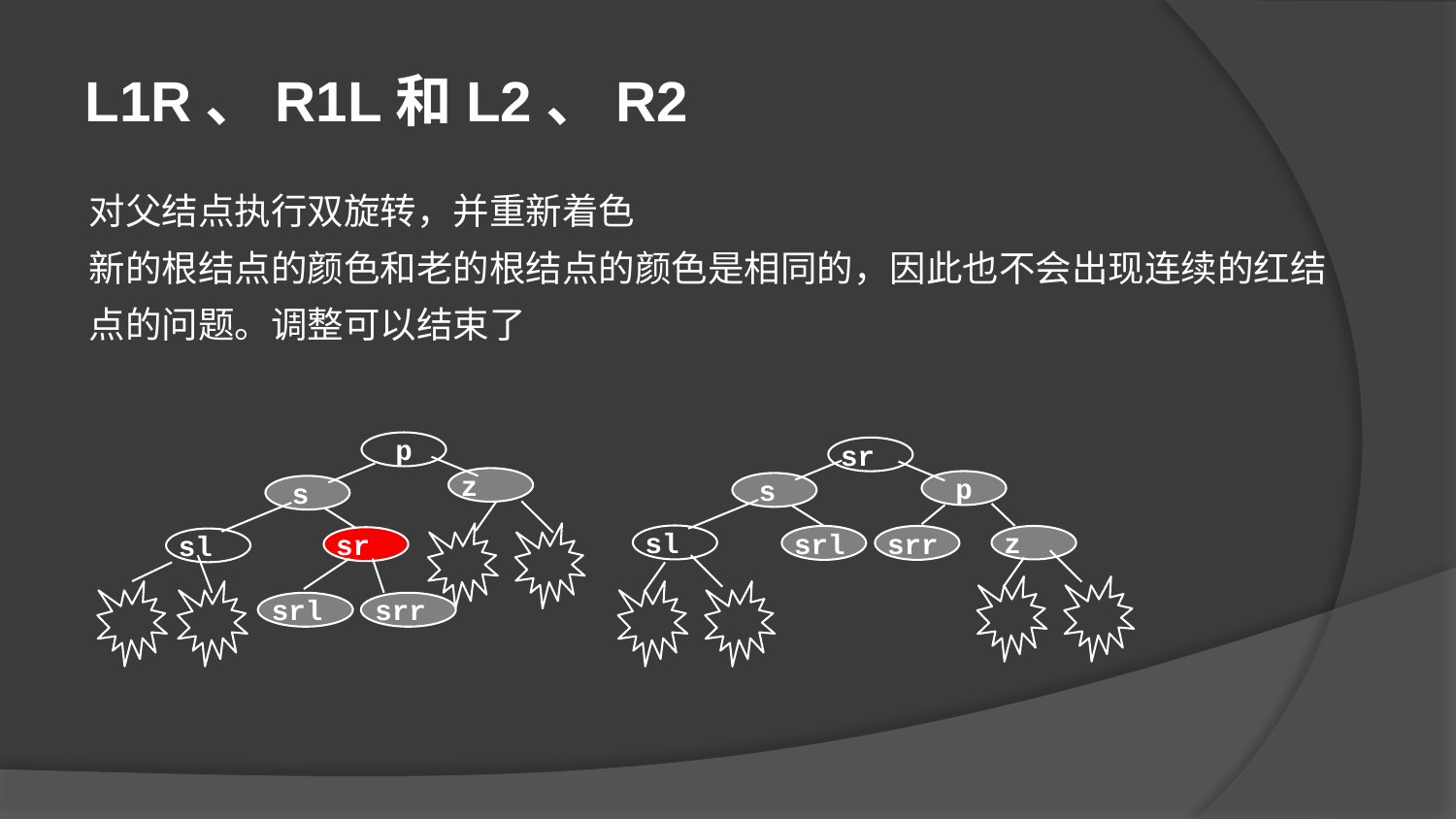

L1R、R1L和L2、R2
对父结点执行双旋转，并重新着色
新的根结点的颜色和老的根结点的颜色是相同的，因此也不会出现连续的红结点的问题。调整可以结束了
p
sr

z
p
s
s

sl
srl
srr
z
sr
sl

srl
srr